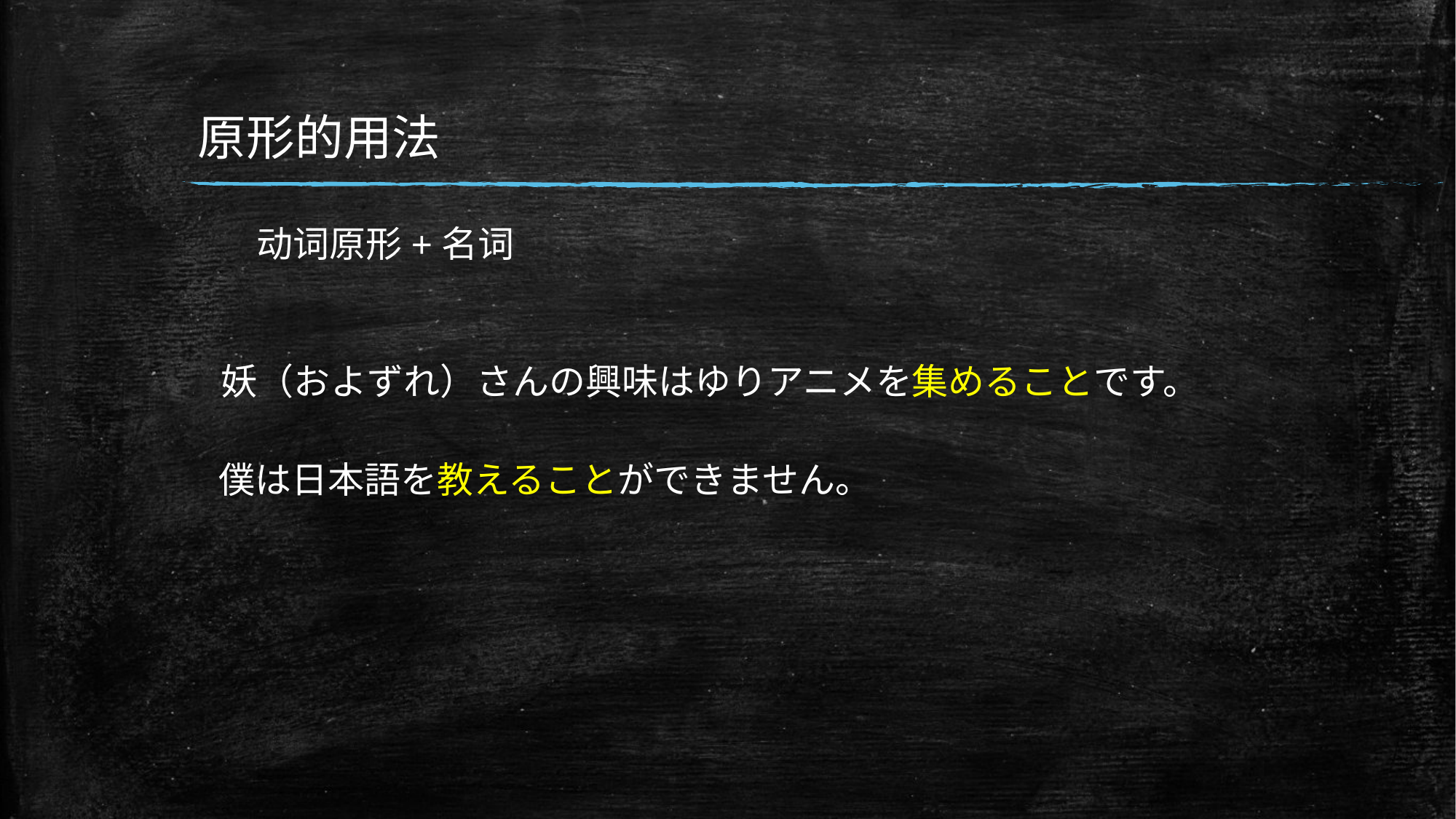

原形的用法
动词原形+名词
妖（およずれ）さんの興味はゆりアニメを集めることです。
僕は日本語を教えることができません。